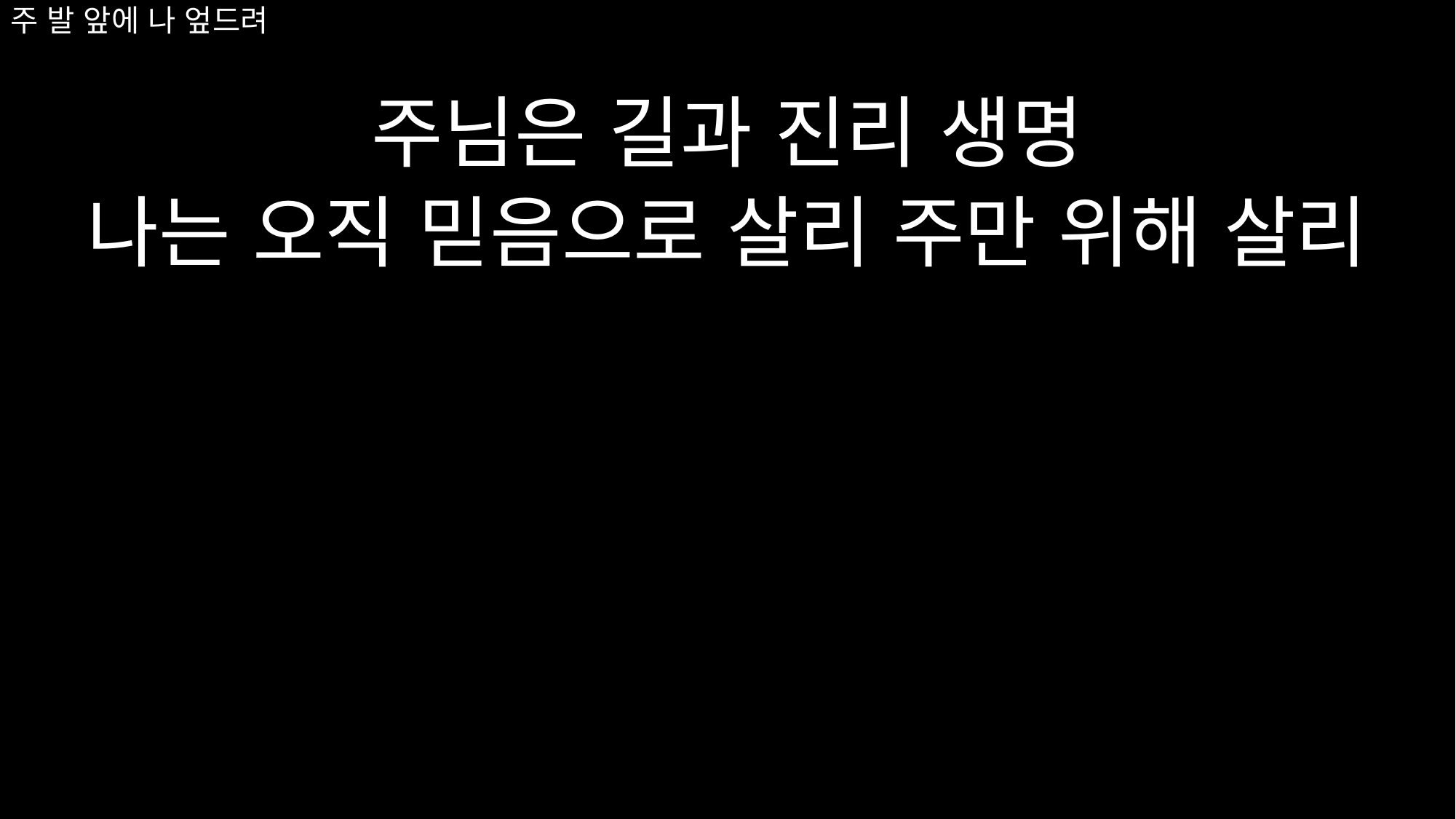

# 주 발 앞에 나 엎드려
주님은 길과 진리 생명
나는 오직 믿음으로 살리 주만 위해 살리